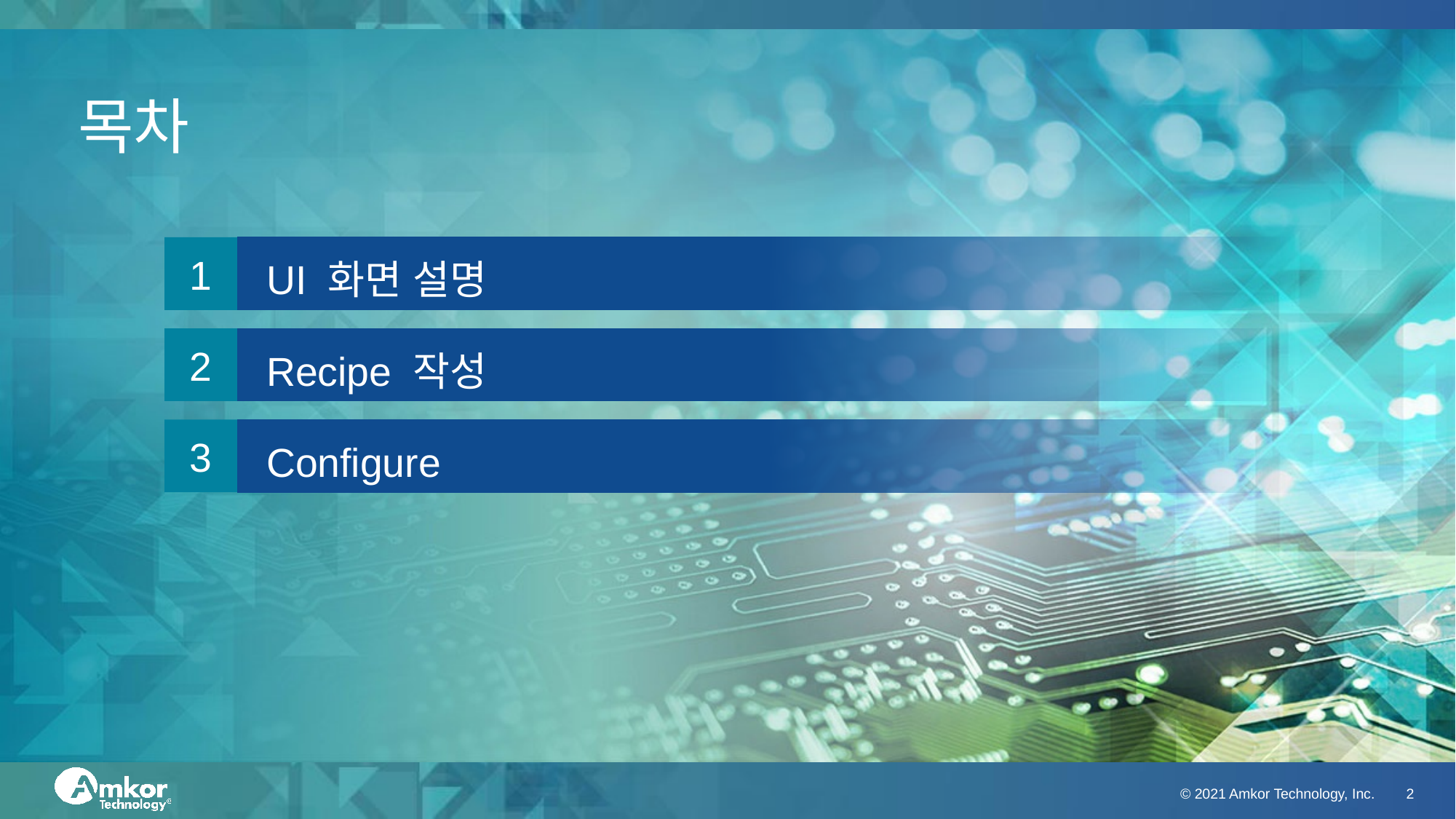

# 목차
1
UI 화면 설명
2
Recipe 작성
3
Configure